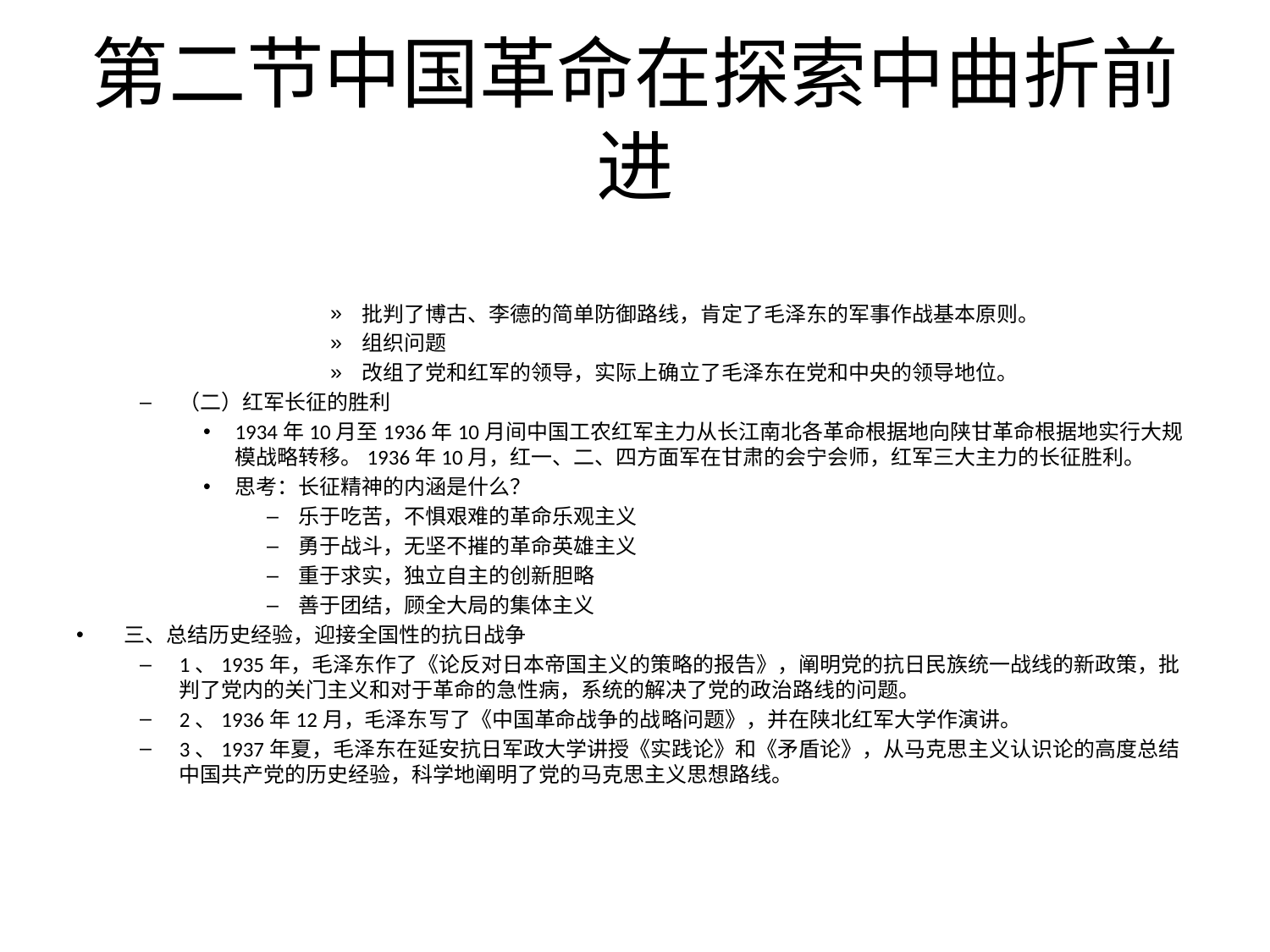

# 第二节中国革命在探索中曲折前进

批判了博古、李德的简单防御路线，肯定了毛泽东的军事作战基本原则。
组织问题
改组了党和红军的领导，实际上确立了毛泽东在党和中央的领导地位。
（二）红军长征的胜利
1934年10月至1936年10月间中国工农红军主力从长江南北各革命根据地向陕甘革命根据地实行大规模战略转移。1936年10月，红一、二、四方面军在甘肃的会宁会师，红军三大主力的长征胜利。
思考：长征精神的内涵是什么？
乐于吃苦，不惧艰难的革命乐观主义
勇于战斗，无坚不摧的革命英雄主义
重于求实，独立自主的创新胆略
善于团结，顾全大局的集体主义
三、总结历史经验，迎接全国性的抗日战争
1、1935年，毛泽东作了《论反对日本帝国主义的策略的报告》，阐明党的抗日民族统一战线的新政策，批判了党内的关门主义和对于革命的急性病，系统的解决了党的政治路线的问题。
2、1936年12月，毛泽东写了《中国革命战争的战略问题》，并在陕北红军大学作演讲。
3、1937年夏，毛泽东在延安抗日军政大学讲授《实践论》和《矛盾论》，从马克思主义认识论的高度总结中国共产党的历史经验，科学地阐明了党的马克思主义思想路线。